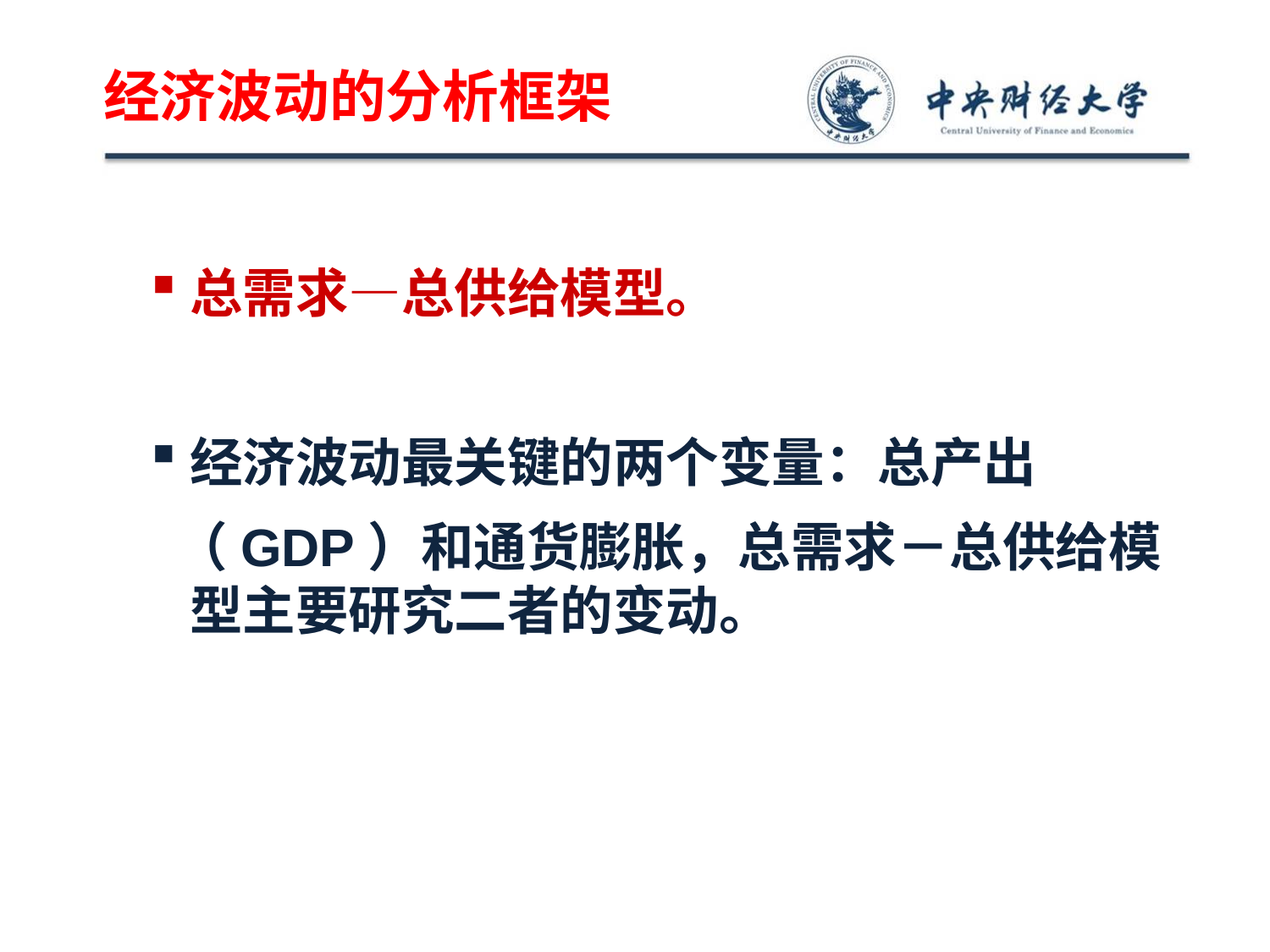

# 经济波动的分析框架

总需求—总供给模型。

经济波动最关键的两个变量：总产出
 （GDP）和通货膨胀，总需求－总供给模型主要研究二者的变动。